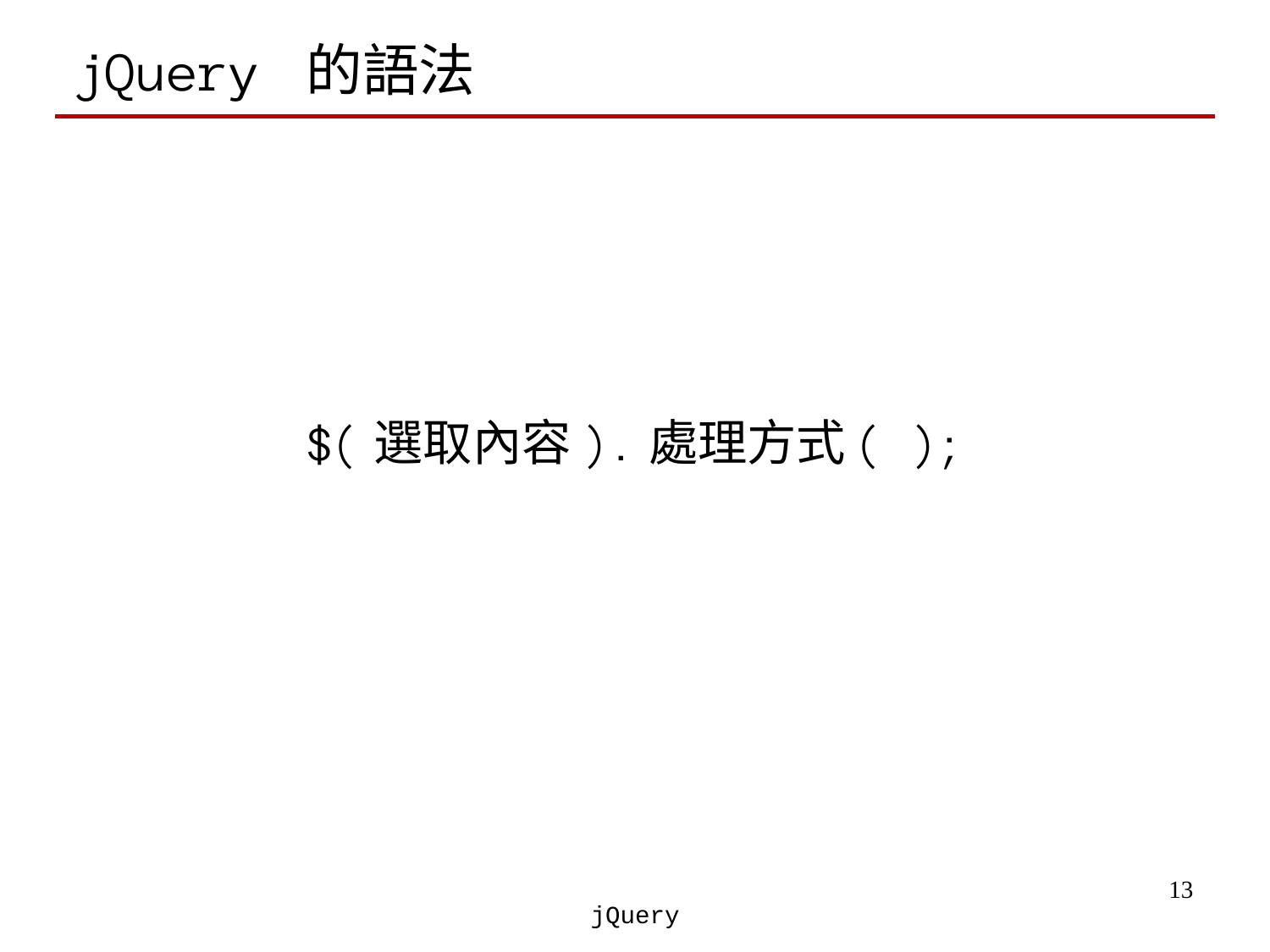

# jQuery 的語法
$(選取內容).處理方式( );
13
jQuery